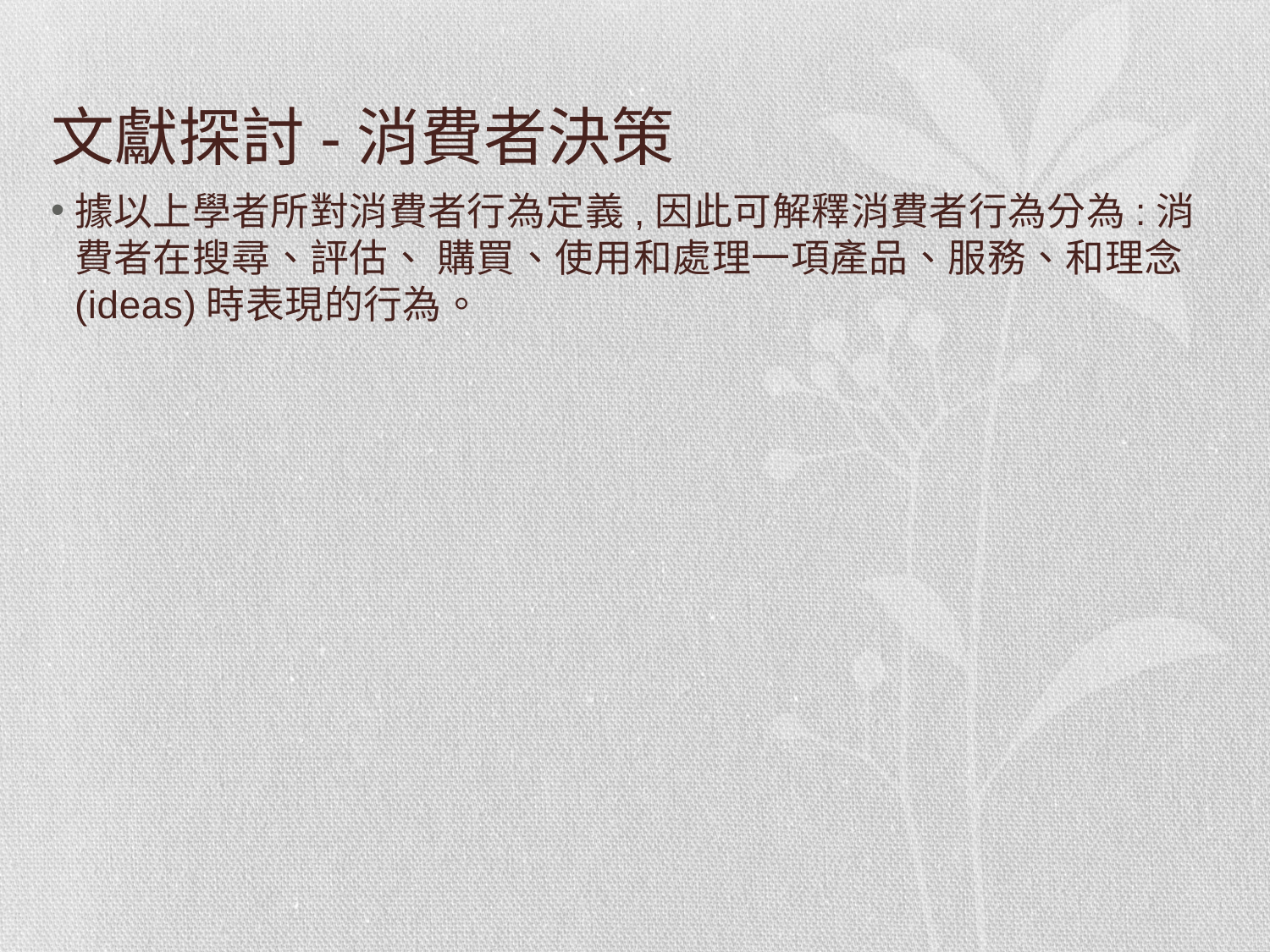

# 文獻探討-消費者決策
據以上學者所對消費者行為定義,因此可解釋消費者行為分為:消費者在搜尋、評估、 購買、使用和處理一項產品、服務、和理念(ideas)時表現的行為。